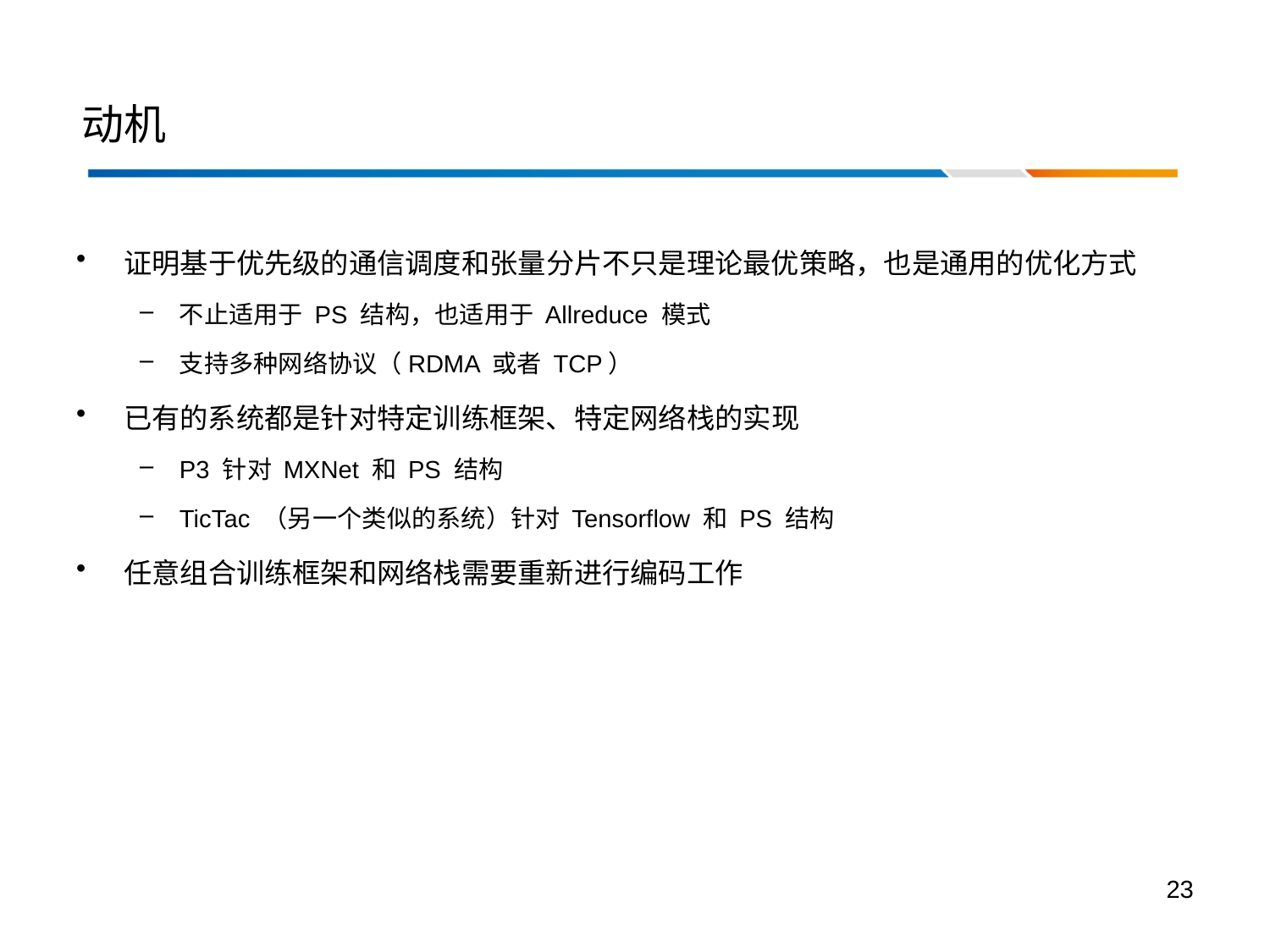

# 动机
证明基于优先级的通信调度和张量分片不只是理论最优策略，也是通用的优化方式
不止适用于 PS 结构，也适用于 Allreduce 模式
支持多种网络协议（RDMA 或者 TCP）
已有的系统都是针对特定训练框架、特定网络栈的实现
P3 针对 MXNet 和 PS 结构
TicTac （另一个类似的系统）针对 Tensorflow 和 PS 结构
任意组合训练框架和网络栈需要重新进行编码工作
23